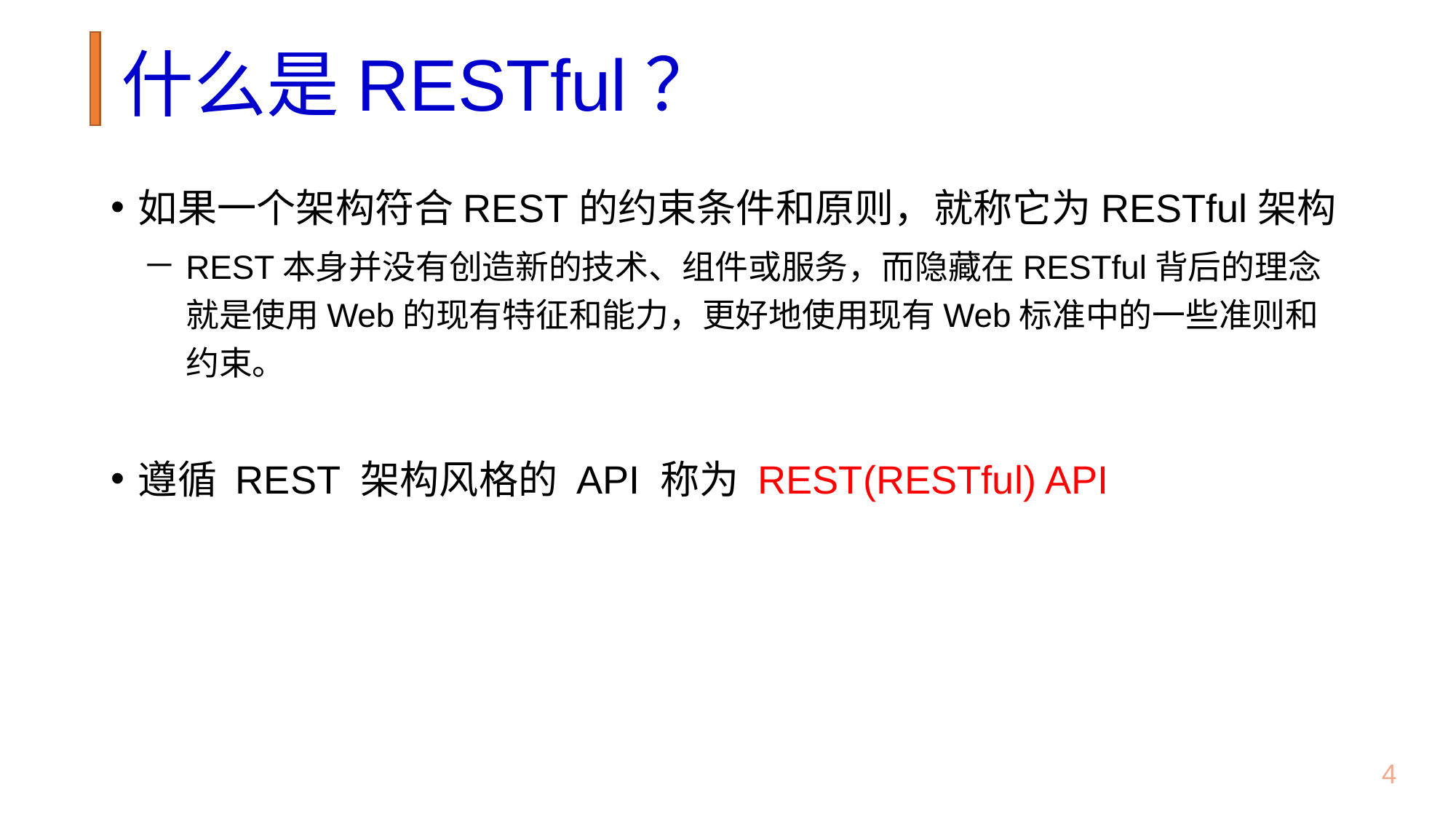

# 什么是RESTful？
如果一个架构符合REST的约束条件和原则，就称它为RESTful架构
REST本身并没有创造新的技术、组件或服务，而隐藏在RESTful背后的理念就是使用Web的现有特征和能力，更好地使用现有Web标准中的一些准则和约束。

遵循 REST 架构风格的 API 称为 REST(RESTful) API
4